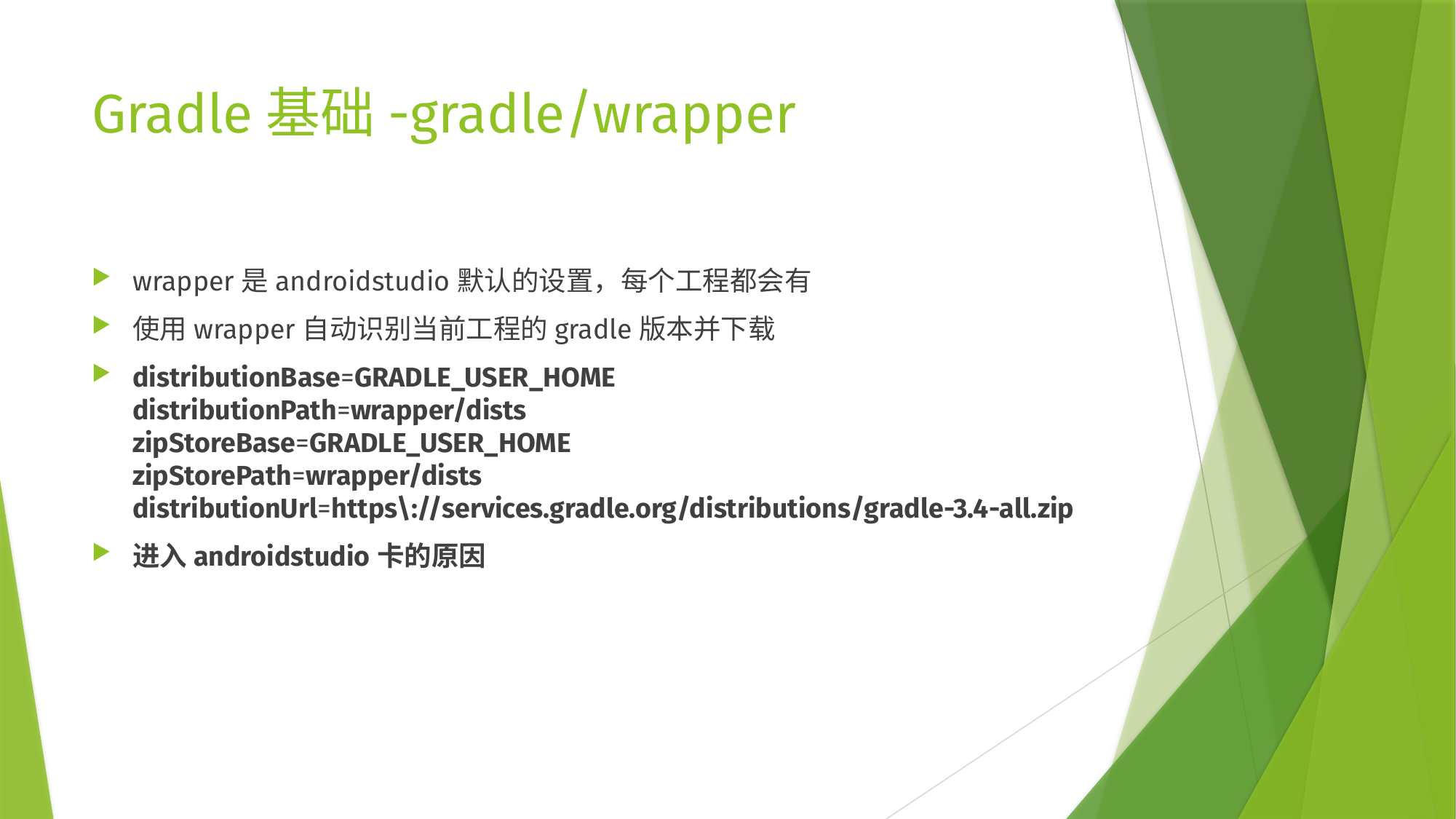

# Gradle基础-gradle/wrapper
wrapper是androidstudio默认的设置，每个工程都会有
使用wrapper自动识别当前工程的gradle版本并下载
distributionBase=GRADLE_USER_HOME
distributionPath=wrapper/dists
zipStoreBase=GRADLE_USER_HOME
zipStorePath=wrapper/dists
distributionUrl=https\://services.gradle.org/distributions/gradle-3.4-all.zip
进入androidstudio卡的原因